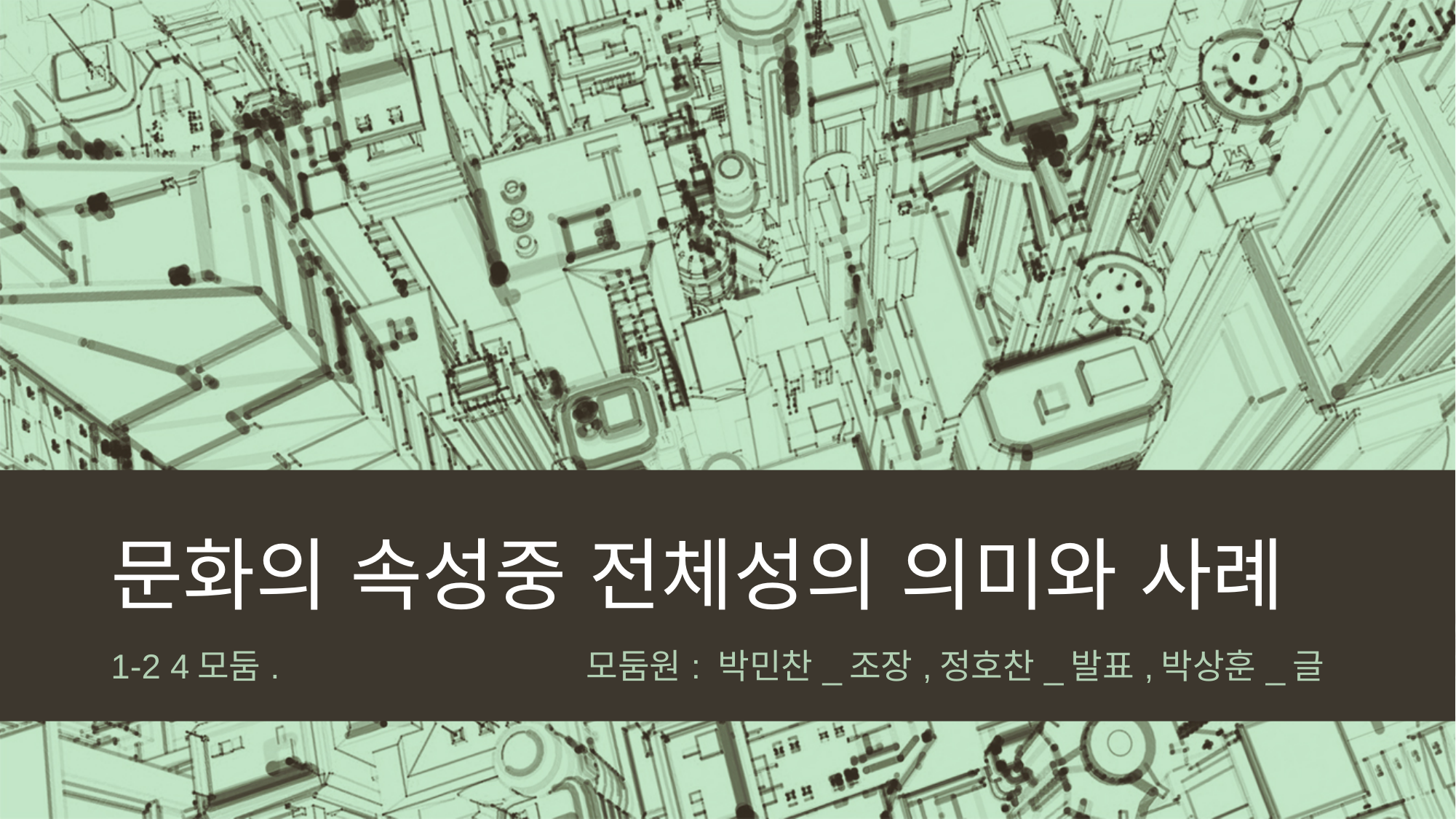

# 문화의 속성중 전체성의 의미와 사례
1-2 4모둠.                               모둠원: 박민찬_조장,정호찬_발표,박상훈_글